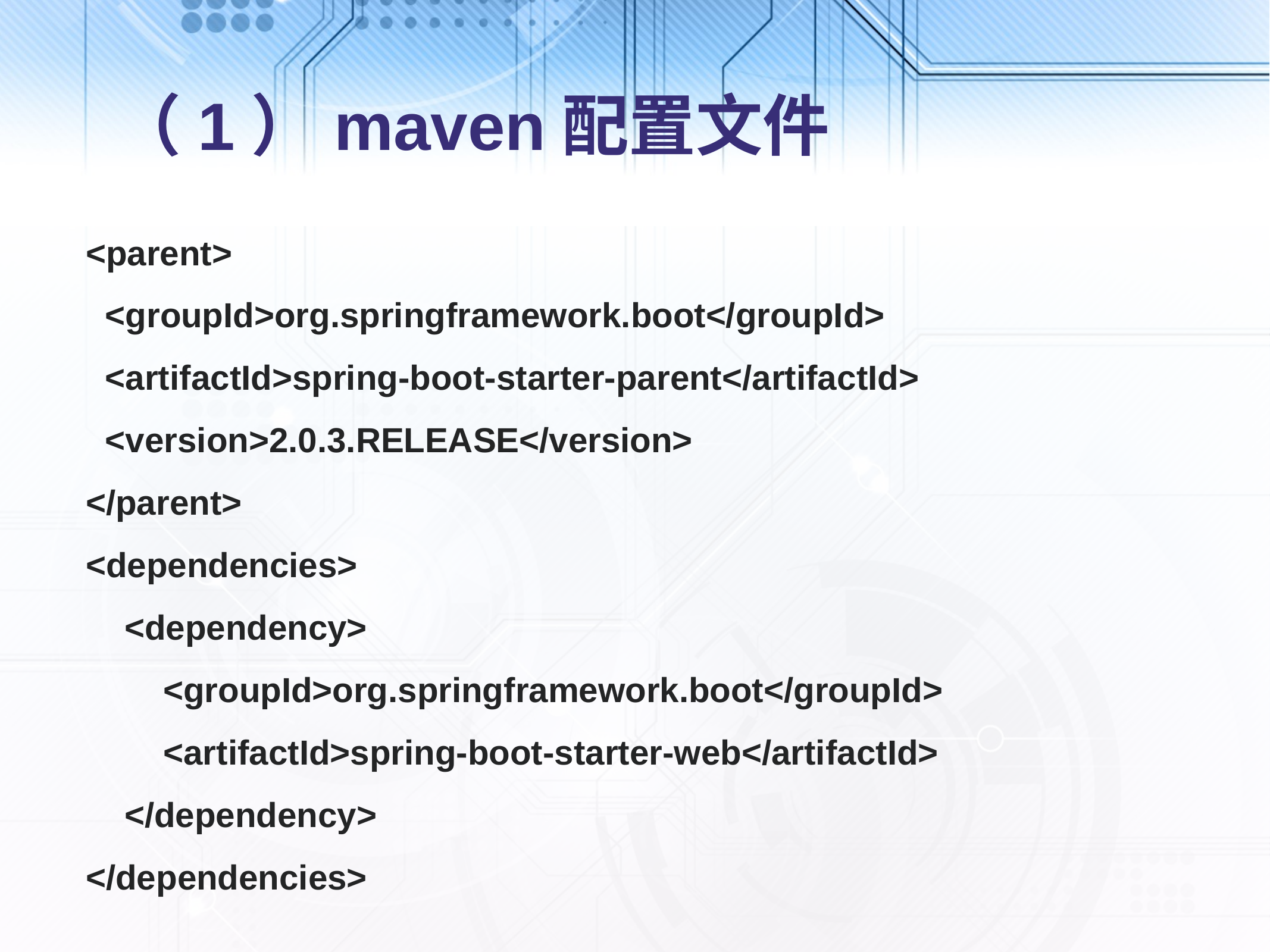

# （1）maven配置文件
  <parent>
    <groupId>org.springframework.boot</groupId>
    <artifactId>spring-boot-starter-parent</artifactId>
    <version>2.0.3.RELEASE</version>
  </parent>
  <dependencies>
      <dependency>
          <groupId>org.springframework.boot</groupId>
          <artifactId>spring-boot-starter-web</artifactId>
      </dependency>
  </dependencies>